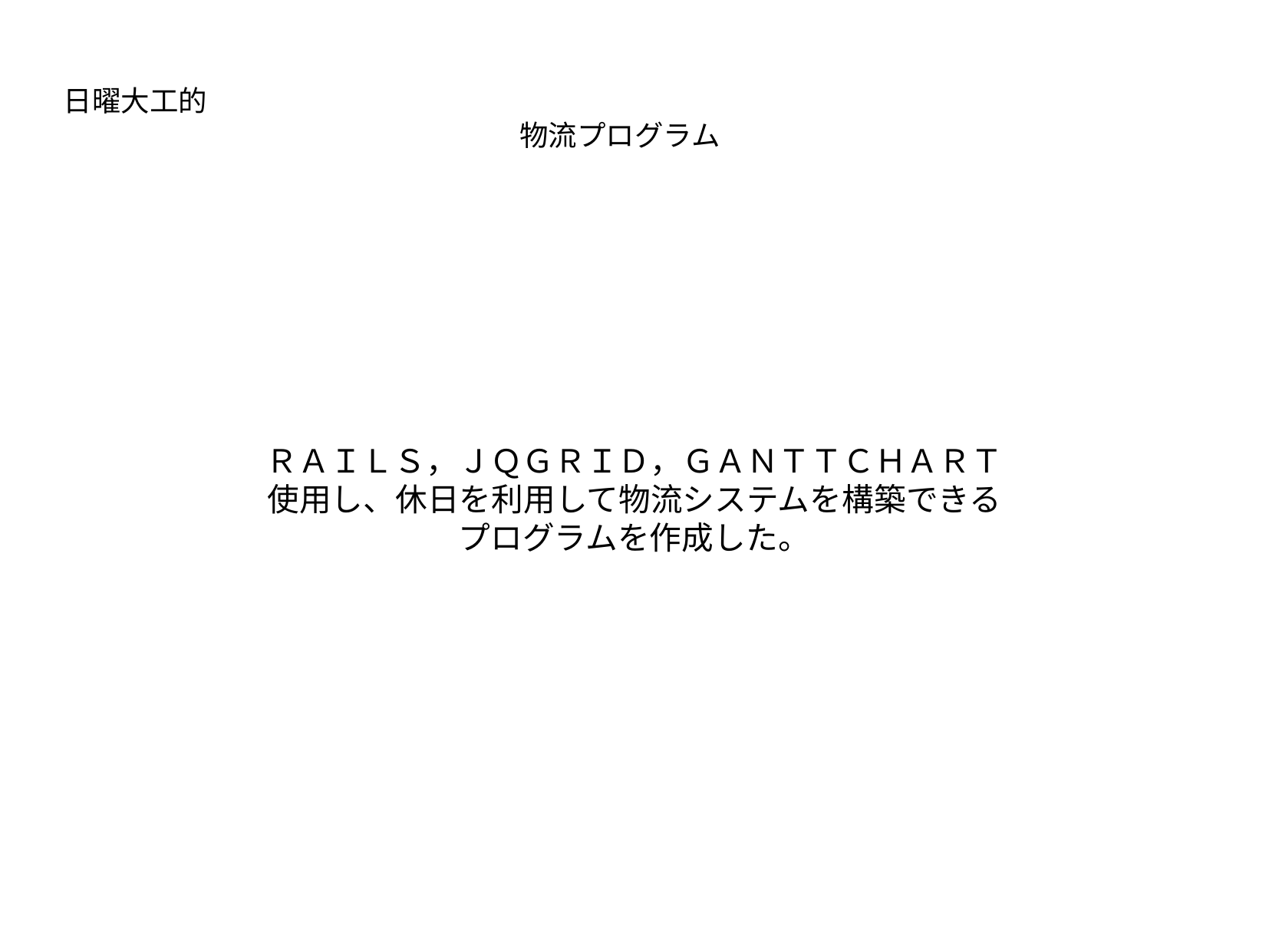

日曜大工的
物流プログラム
ＲＡＩＬＳ，ＪＱＧＲＩＤ，ＧＡＮＴＴＣＨＡＲＴ
使用し、休日を利用して物流システムを構築できる
プログラムを作成した。